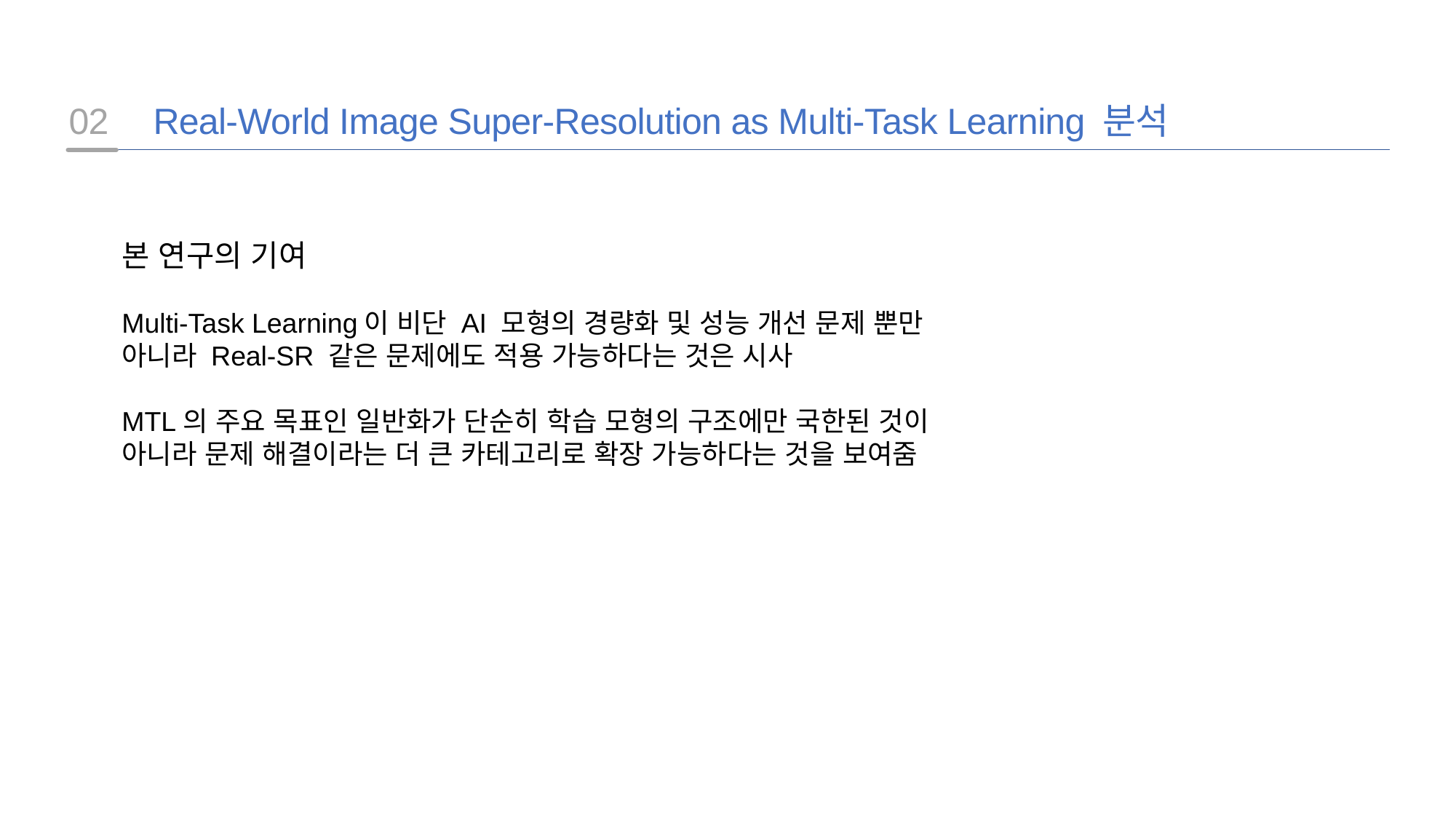

02
Real-World Image Super-Resolution as Multi-Task Learning 분석
본 연구의 기여

Multi-Task Learning이 비단 AI 모형의 경량화 및 성능 개선 문제 뿐만
아니라 Real-SR 같은 문제에도 적용 가능하다는 것은 시사

MTL의 주요 목표인 일반화가 단순히 학습 모형의 구조에만 국한된 것이
아니라 문제 해결이라는 더 큰 카테고리로 확장 가능하다는 것을 보여줌